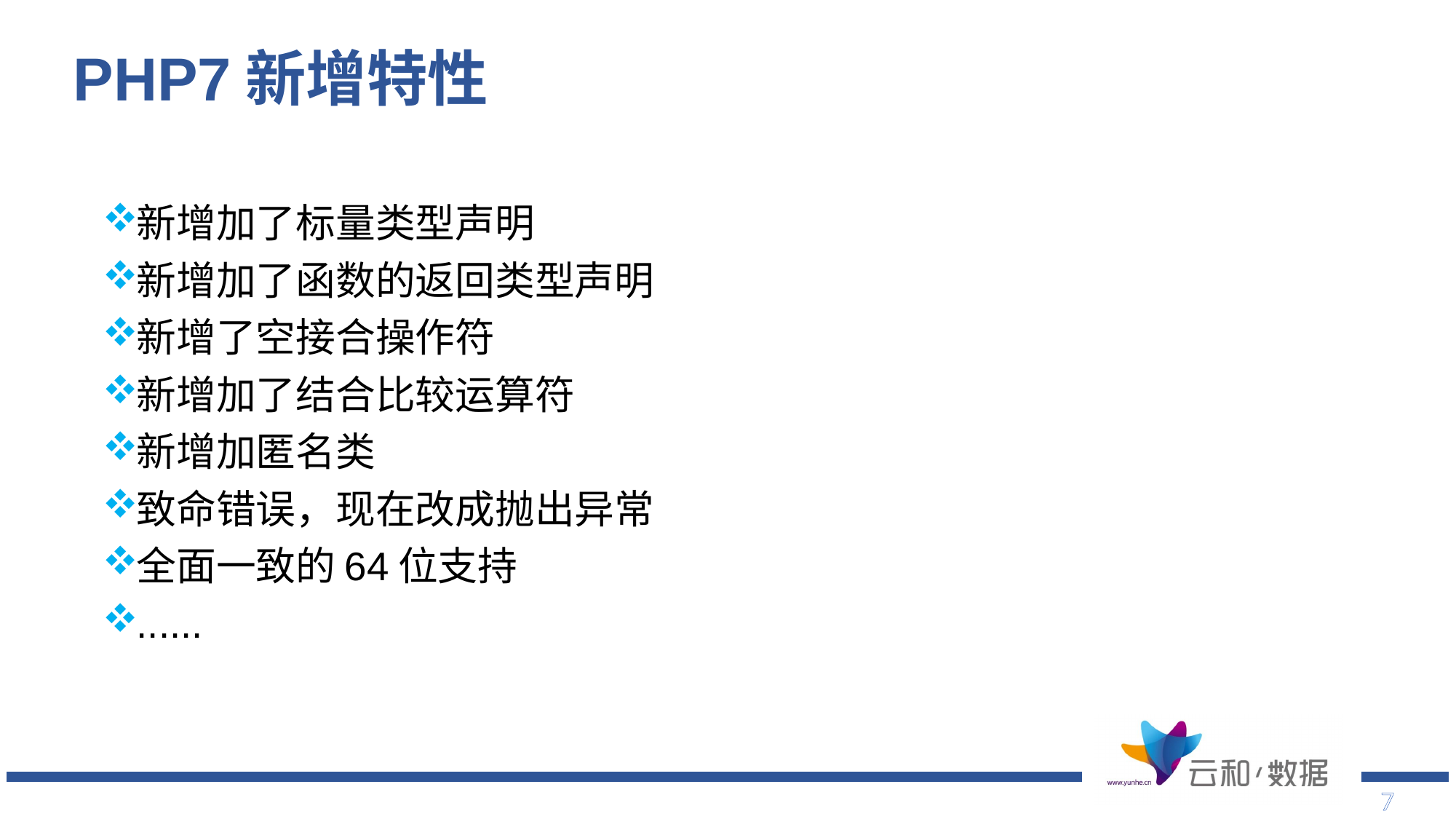

# PHP7新增特性

新增加了标量类型声明
新增加了函数的返回类型声明
新增了空接合操作符
新增加了结合比较运算符
新增加匿名类
致命错误，现在改成抛出异常
全面一致的64位支持
......